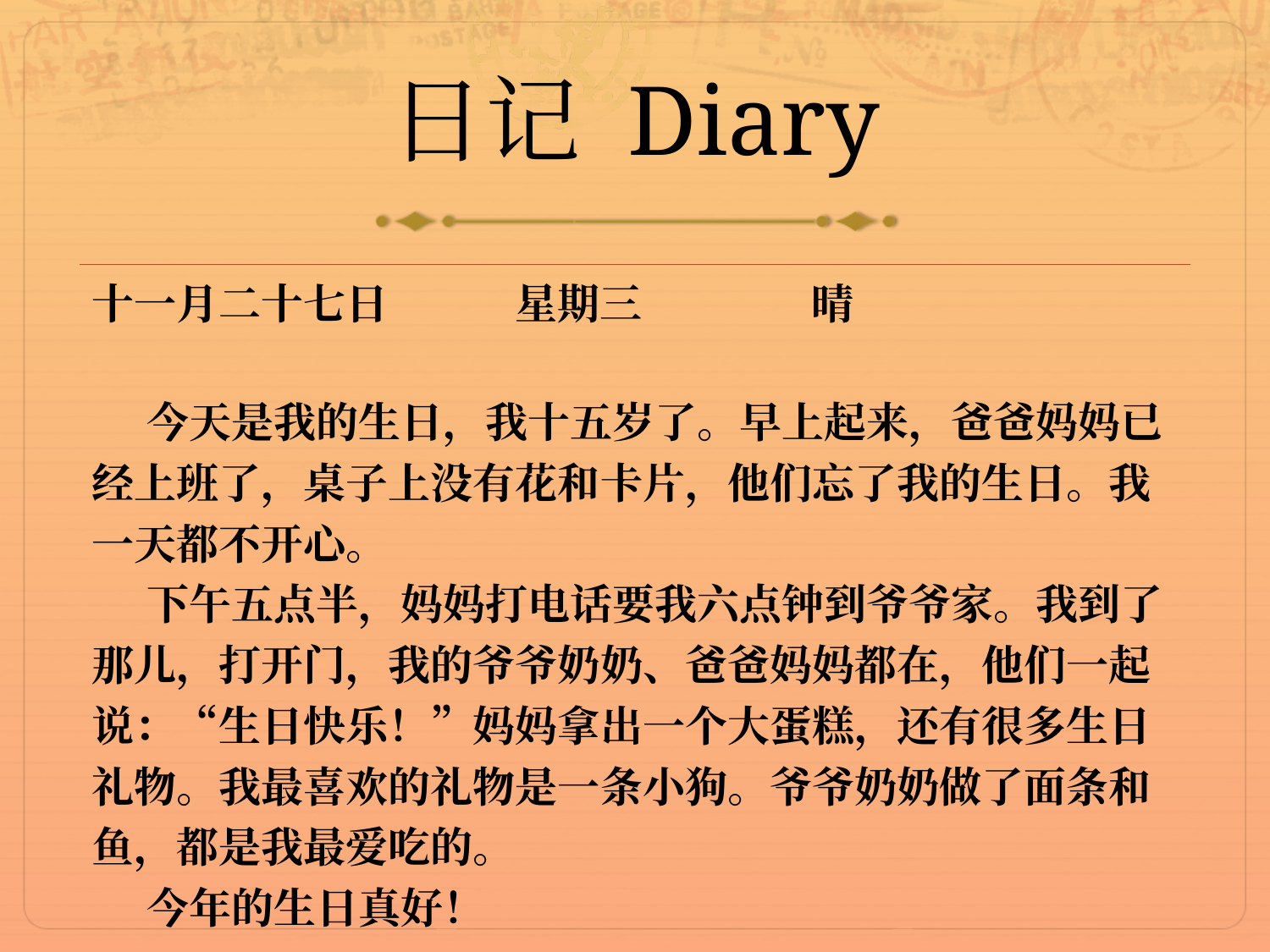

# 日记 Diary
| 十一月二十七日 星期三 晴   今天是我的生日，我十五岁了。早上起来，爸爸妈妈已经上班了，桌子上没有花和卡片，他们忘了我的生日。我一天都不开心。 下午五点半，妈妈打电话要我六点钟到爷爷家。我到了那儿，打开门，我的爷爷奶奶、爸爸妈妈都在，他们一起说：“生日快乐！”妈妈拿出一个大蛋糕，还有很多生日礼物。我最喜欢的礼物是一条小狗。爷爷奶奶做了面条和鱼，都是我最爱吃的。 今年的生日真好！ |
| --- |